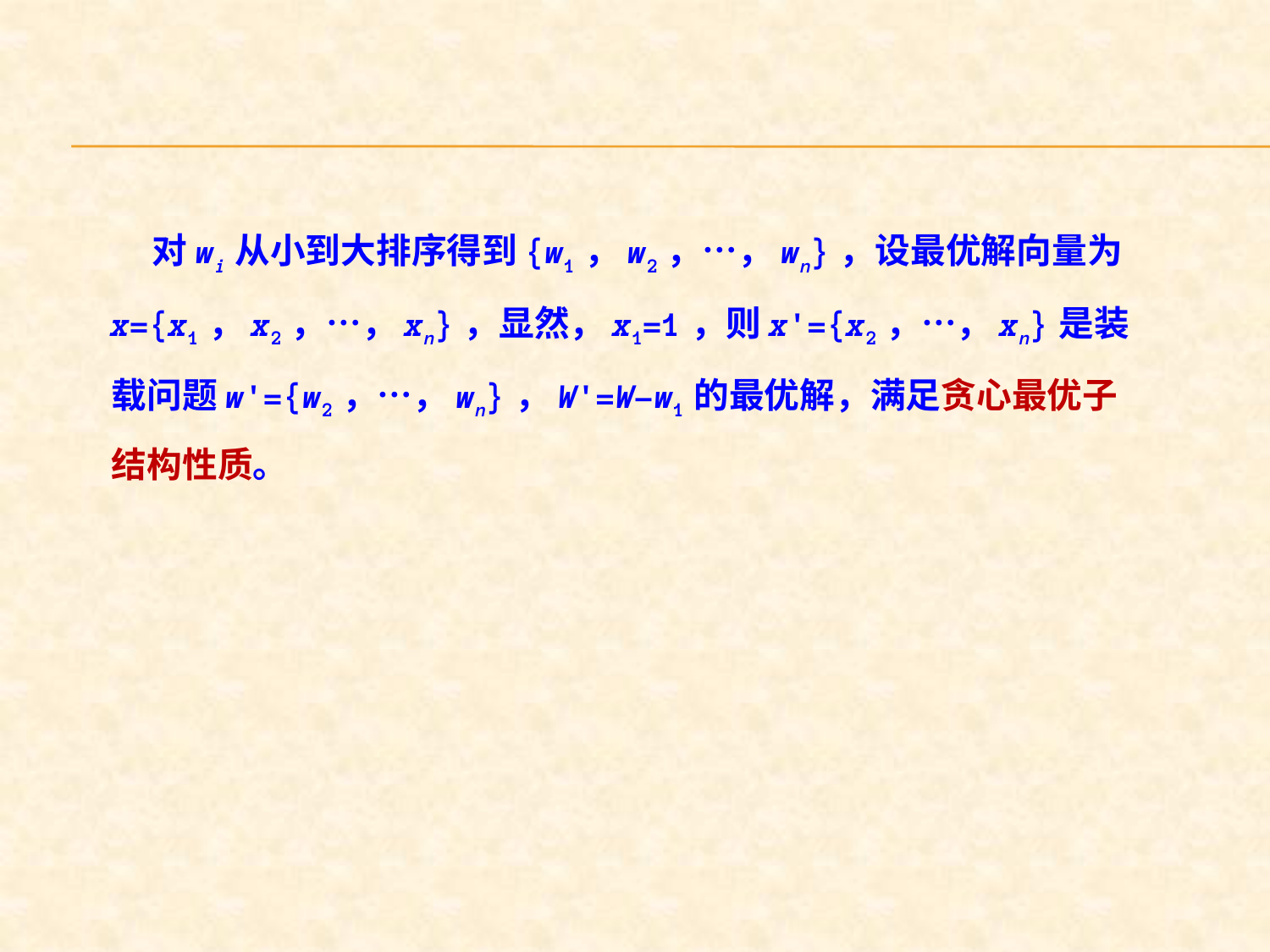

对wi从小到大排序得到{w1，w2，…，wn}，设最优解向量为x={x1，x2，…，xn}，显然，x1=1，则x'={x2，…，xn}是装载问题w'={w2，…，wn}，W'=W-w1的最优解，满足贪心最优子结构性质。